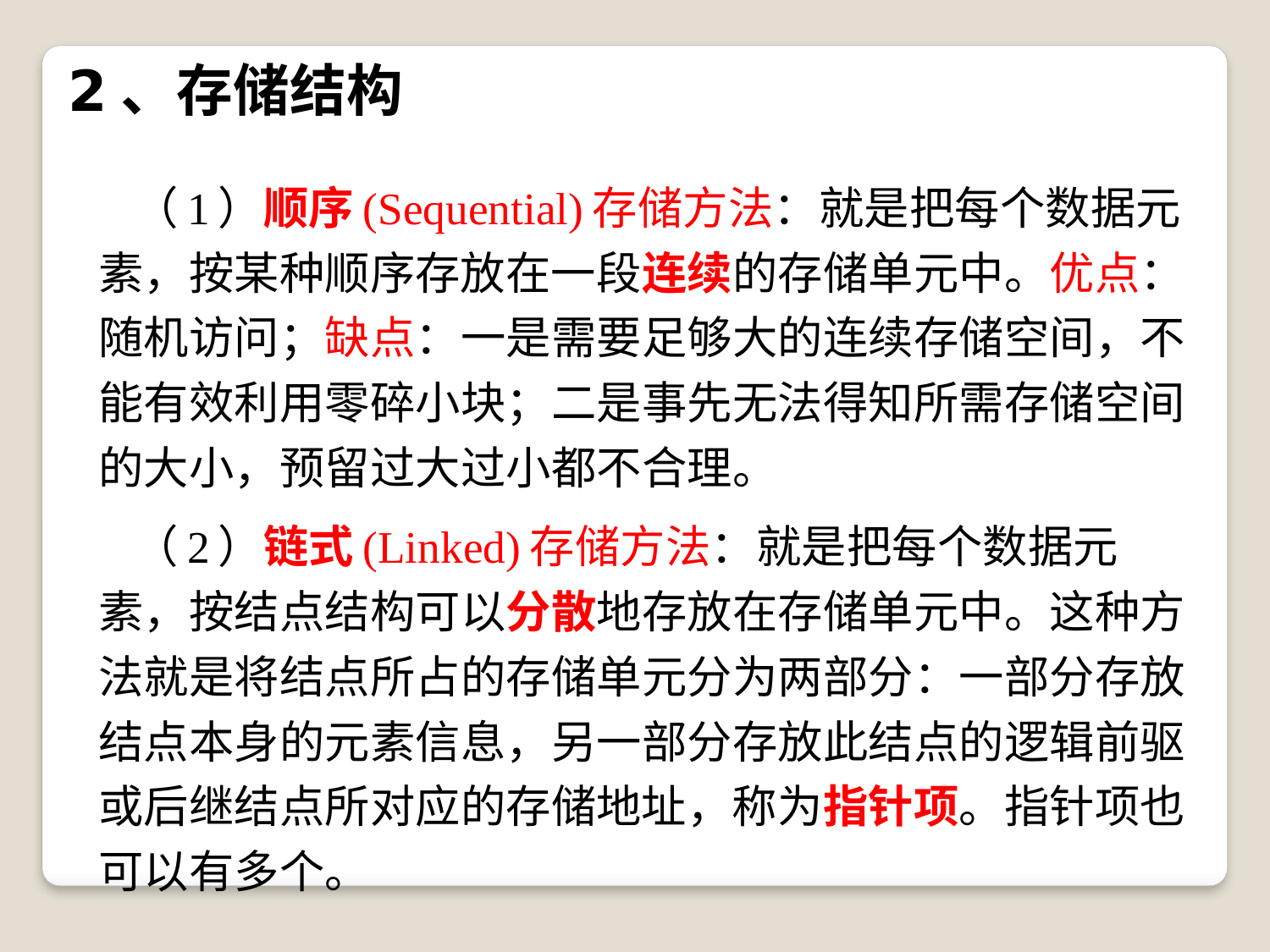

# 2、存储结构

（1）顺序(Sequential)存储方法：就是把每个数据元素，按某种顺序存放在一段连续的存储单元中。优点：随机访问；缺点：一是需要足够大的连续存储空间，不能有效利用零碎小块；二是事先无法得知所需存储空间的大小，预留过大过小都不合理。
（2）链式(Linked)存储方法：就是把每个数据元素，按结点结构可以分散地存放在存储单元中。这种方法就是将结点所占的存储单元分为两部分：一部分存放结点本身的元素信息，另一部分存放此结点的逻辑前驱或后继结点所对应的存储地址，称为指针项。指针项也可以有多个。